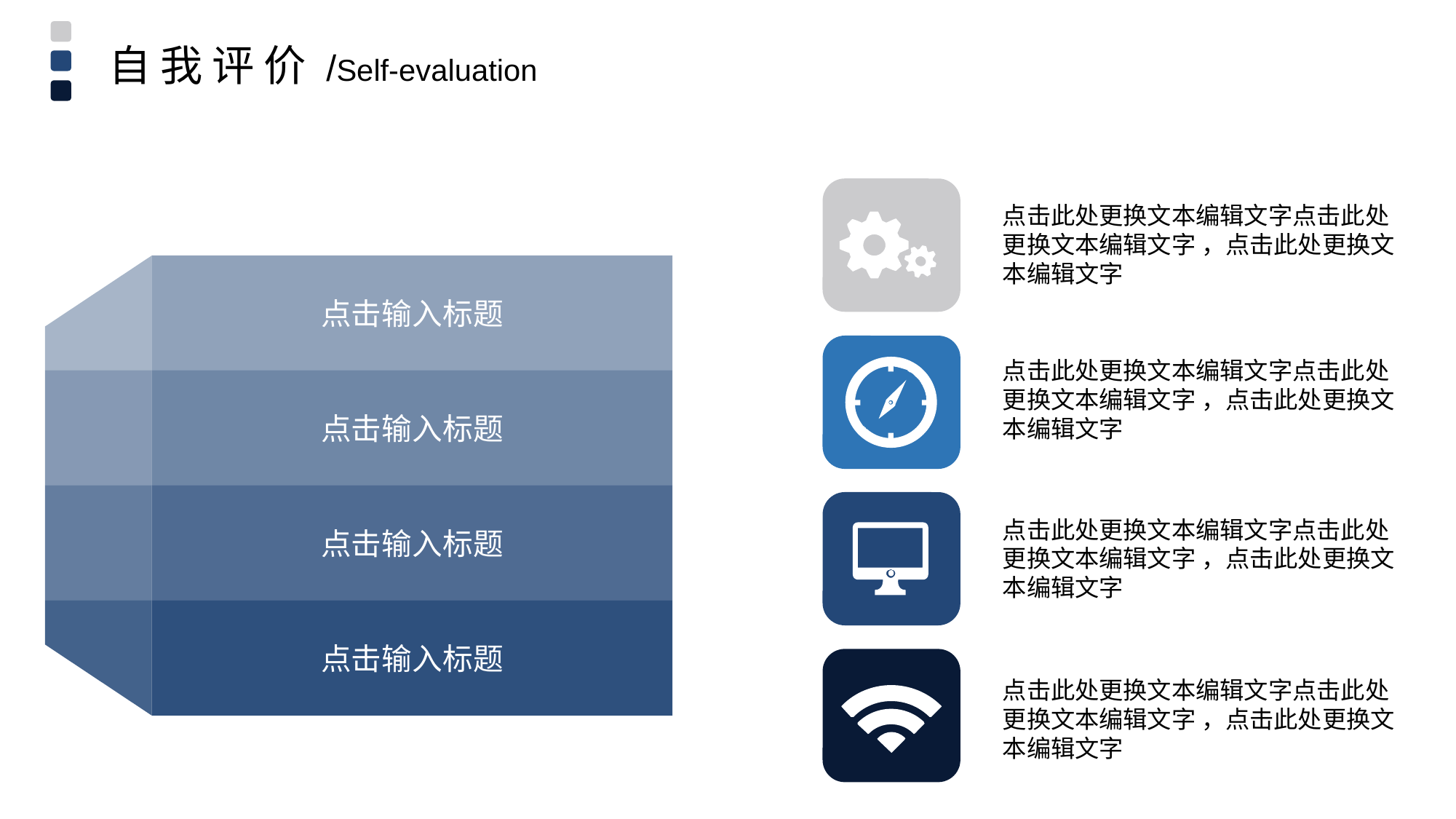

自 我 评 价 /Self-evaluation

点击此处更换文本编辑文字点击此处更换文本编辑文字 ，点击此处更换文本编辑文字

点击输入标题

点击输入标题

点击输入标题

点击输入标题

点击此处更换文本编辑文字点击此处更换文本编辑文字 ，点击此处更换文本编辑文字

点击此处更换文本编辑文字点击此处更换文本编辑文字 ，点击此处更换文本编辑文字

点击此处更换文本编辑文字点击此处更换文本编辑文字 ，点击此处更换文本编辑文字